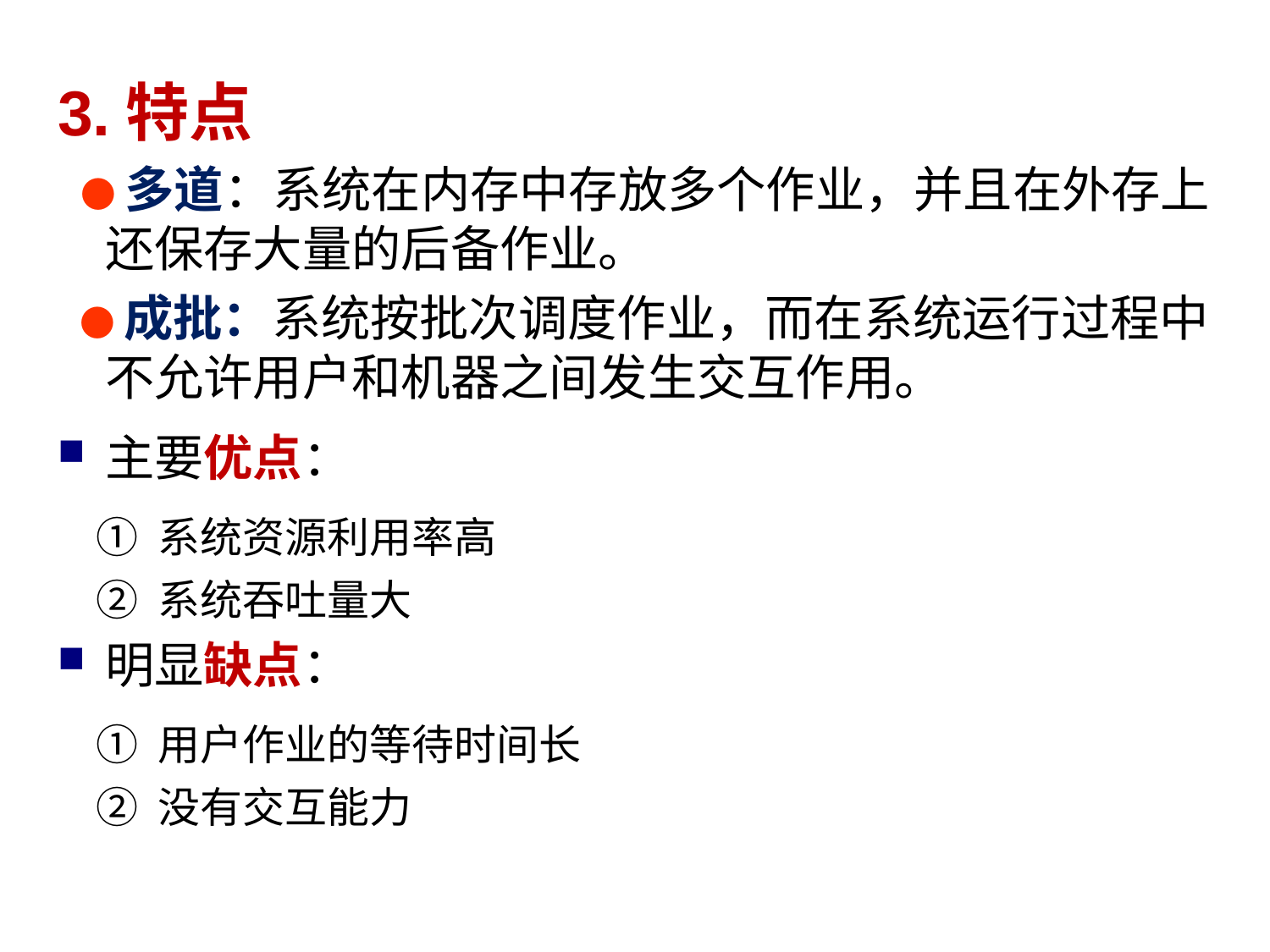

3.特点
   ●多道：系统在内存中存放多个作业，并且在外存上还保存大量的后备作业。
  ●成批：系统按批次调度作业，而在系统运行过程中不允许用户和机器之间发生交互作用。
主要优点：
   ① 系统资源利用率高
    ② 系统吞吐量大
明显缺点：
   ① 用户作业的等待时间长
    ② 没有交互能力